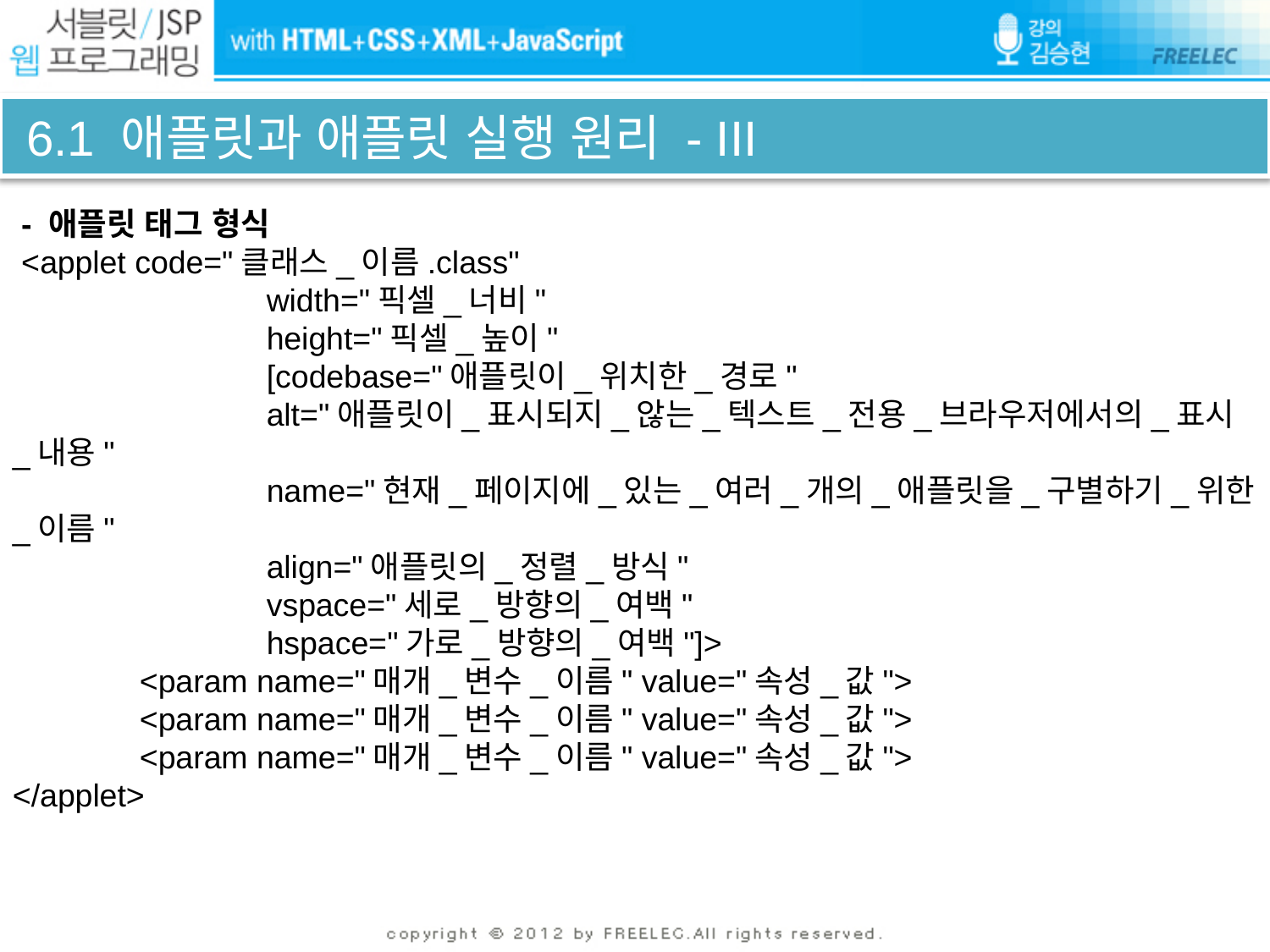

# 6.1 애플릿과 애플릿 실행 원리 - III
 - 애플릿 태그 형식
 <applet code="클래스_이름.class"
		width="픽셀_너비"
		height="픽셀_높이"
		[codebase="애플릿이_위치한_경로"
		alt="애플릿이_표시되지_않는_텍스트_전용_브라우저에서의_표시_내용"
		name="현재_페이지에_있는_여러_개의_애플릿을_구별하기_위한_이름"
		align="애플릿의_정렬_방식"
		vspace="세로_방향의_여백"
		hspace="가로_방향의_여백"]>
	<param name="매개_변수_이름" value="속성_값">
	<param name="매개_변수_이름" value="속성_값">
	<param name="매개_변수_이름" value="속성_값">
</applet>